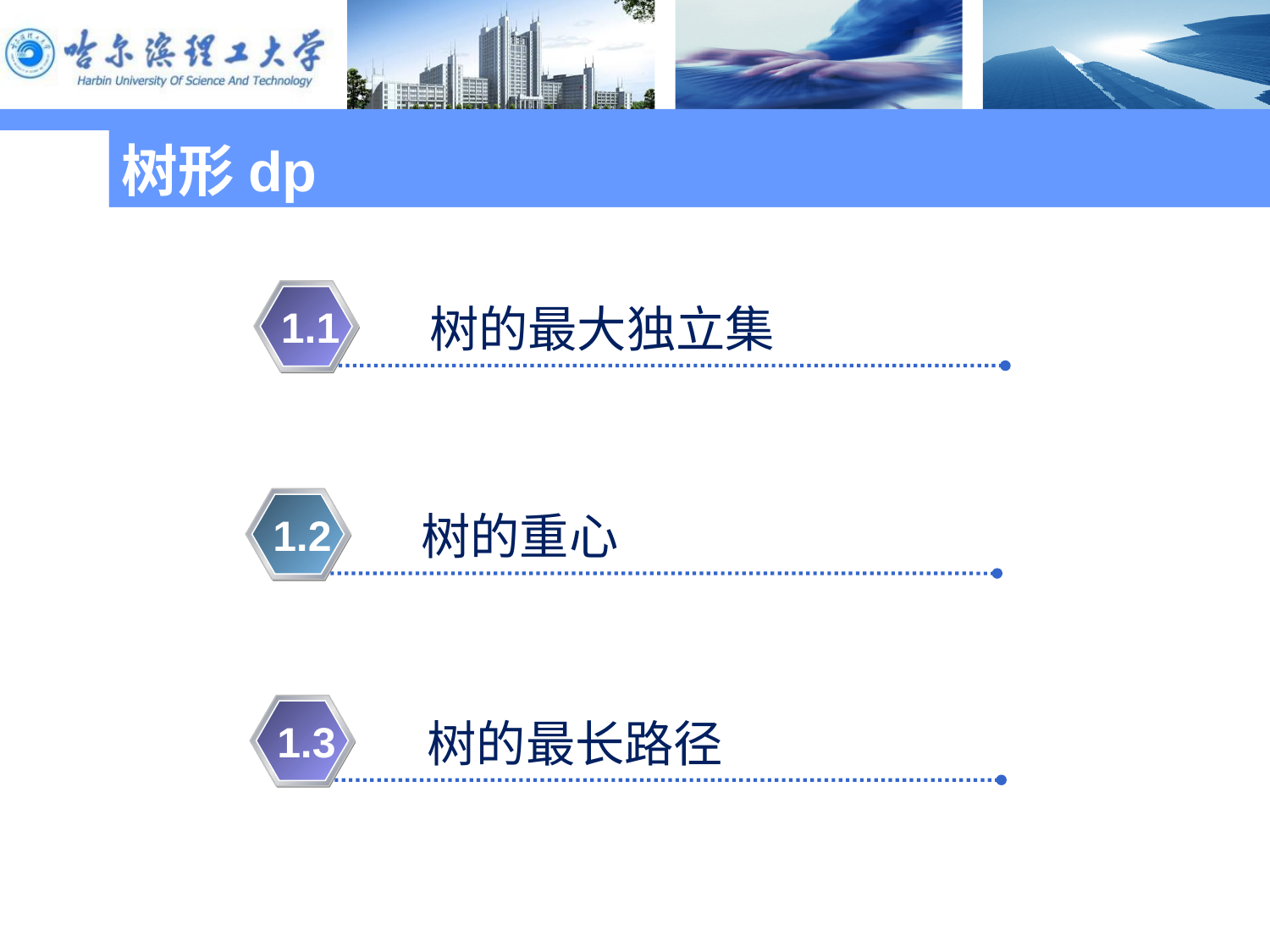

树形dp

树的最大独立集
1.1

树的重心
1.2

树的最长路径
1.3